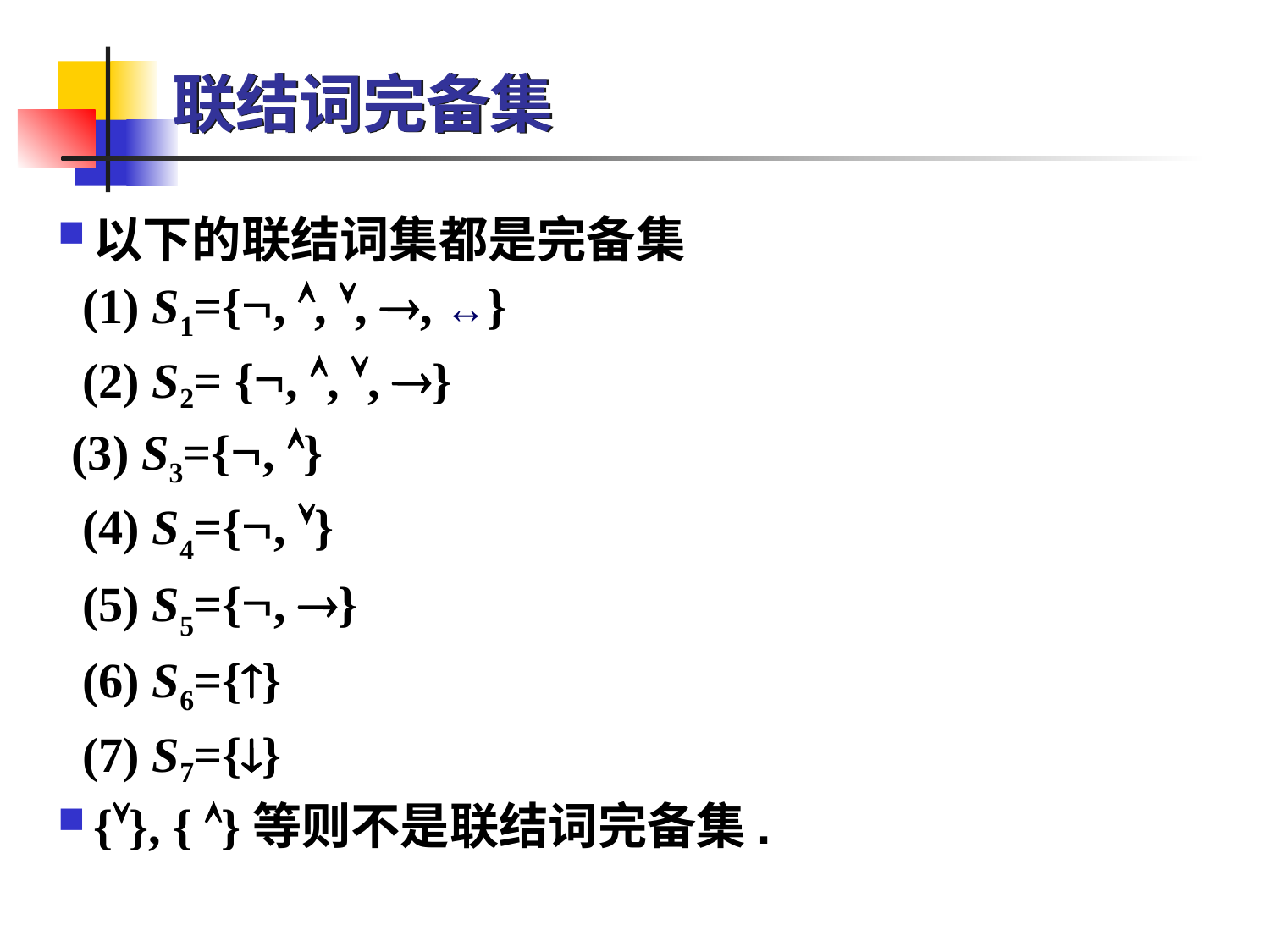

# 联结词完备集
以下的联结词集都是完备集
  (1) S1={¬, ∧, ∨, →, ↔}
  (2) S2= {¬, ∧, ∨, →}
 (3) S3={¬, ∧}
  (4) S4={¬, ∨}
  (5) S5={¬, →}
  (6) S6={↑}
  (7) S7={↓}
{∨}, { ∧}等则不是联结词完备集.